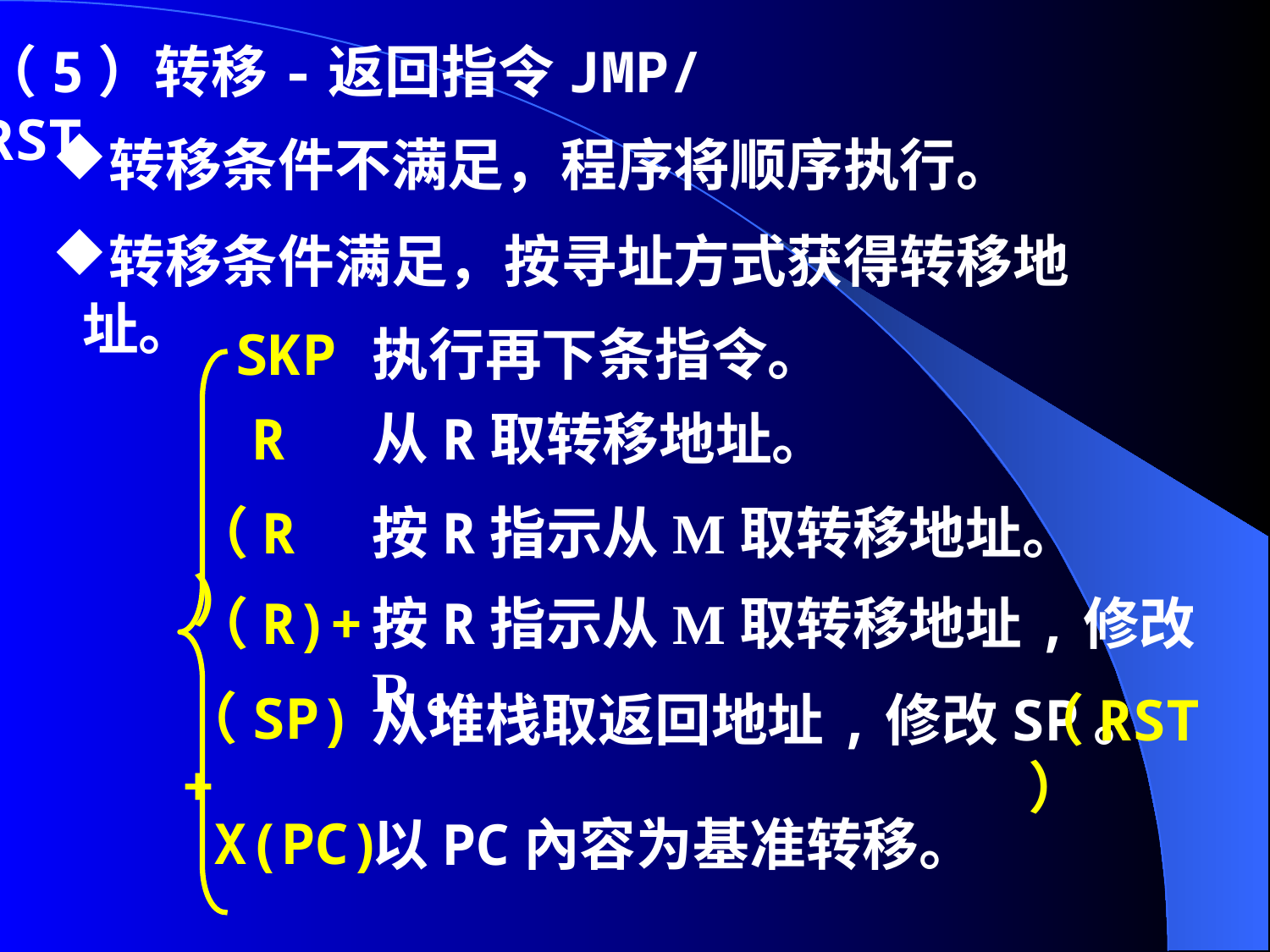

（5）转移-返回指令JMP/RST
转移条件不满足，程序将顺序执行。
转移条件满足，按寻址方式获得转移地址。
SKP
执行再下条指令。

R
从R取转移地址。
（R）
按R指示从M取转移地址。
（R)+
按R指示从M取转移地址,修改R。
（SP)+
从堆栈取返回地址,修改SP。
（RST）
X(PC)
以PC內容为基准转移。